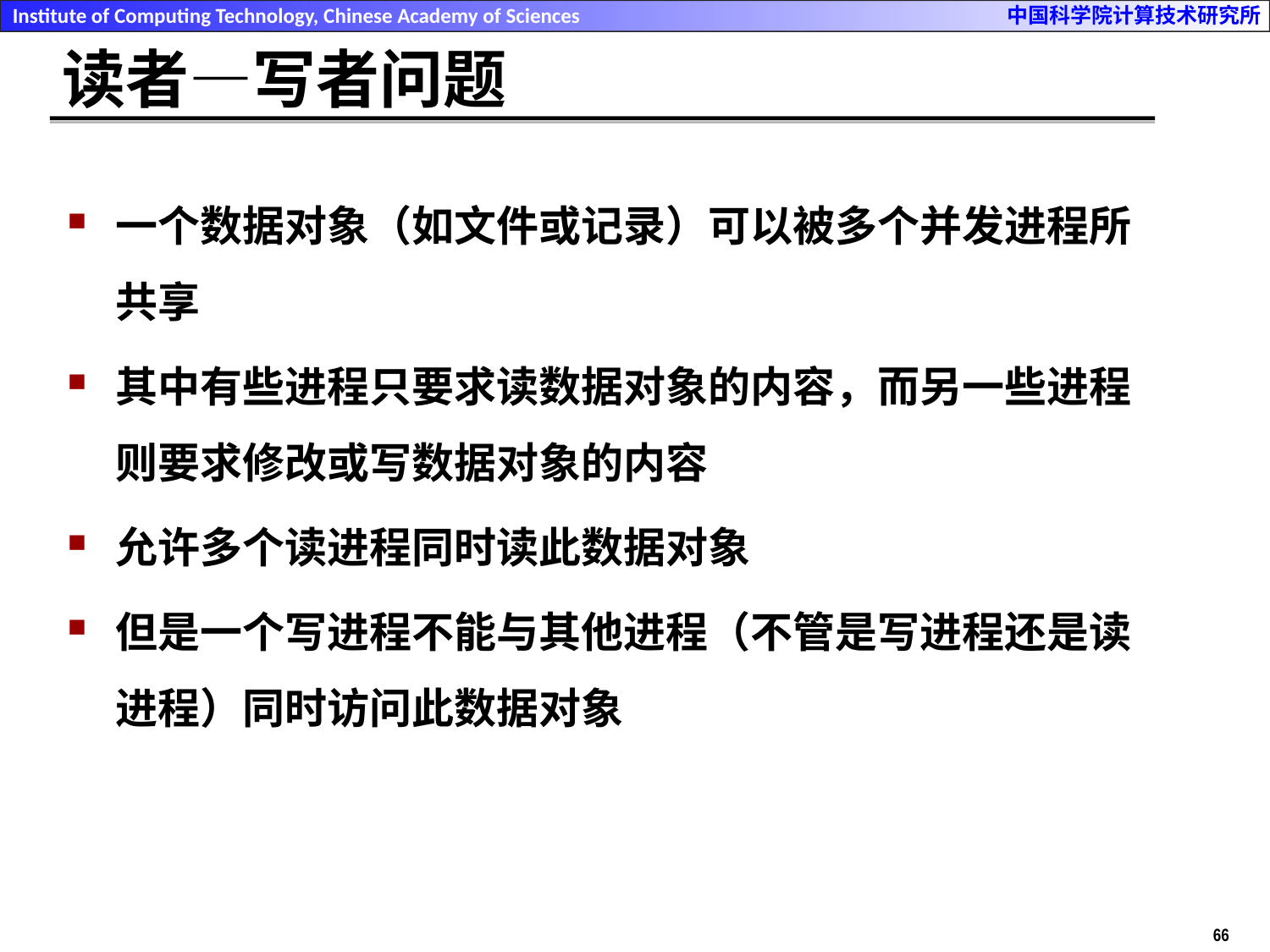

# 读者—写者问题
一个数据对象（如文件或记录）可以被多个并发进程所共享
其中有些进程只要求读数据对象的内容，而另一些进程则要求修改或写数据对象的内容
允许多个读进程同时读此数据对象
但是一个写进程不能与其他进程（不管是写进程还是读进程）同时访问此数据对象